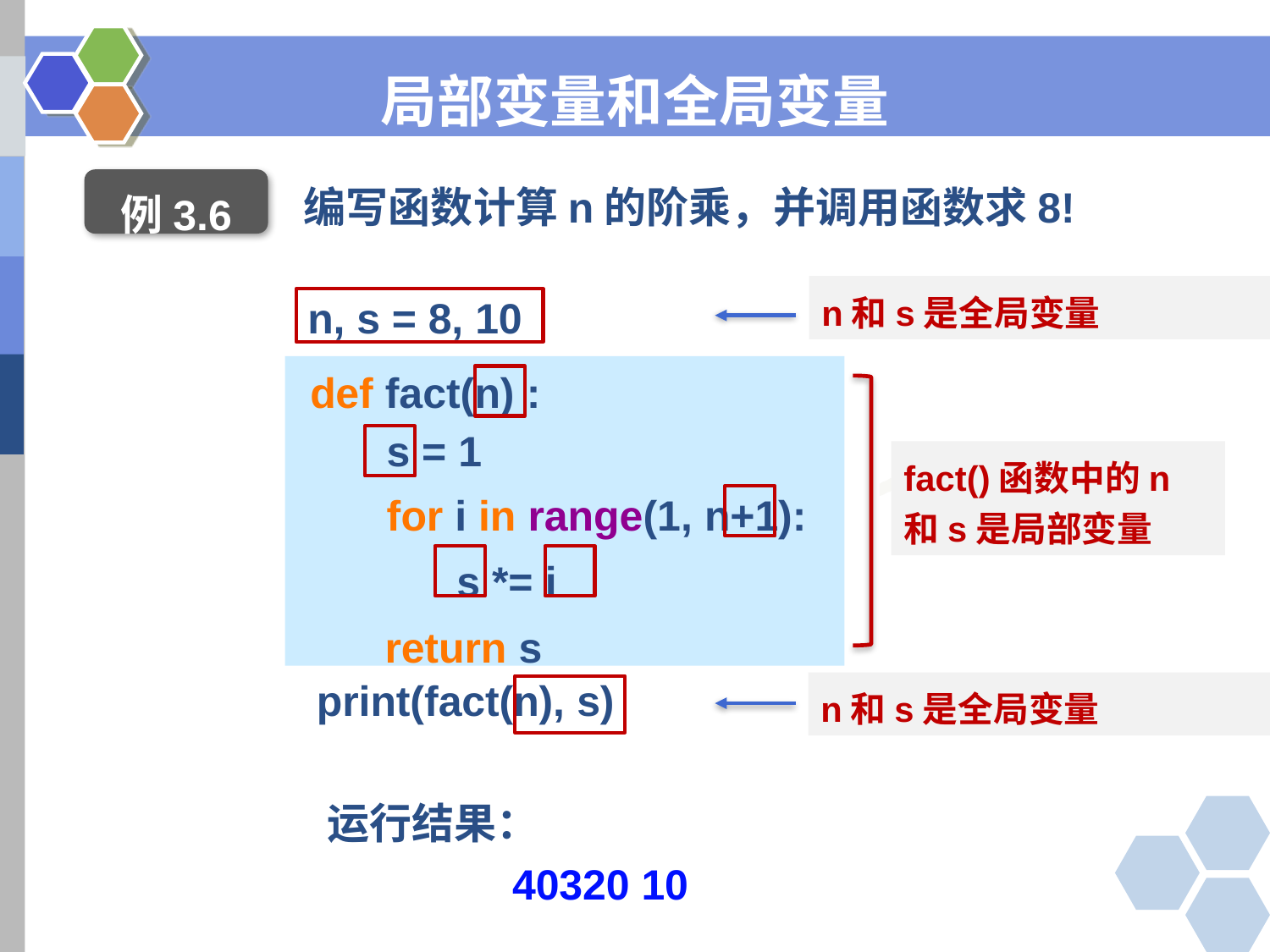

局部变量和全局变量

例3.6
编写函数计算n的阶乘，并调用函数求8!
n和s是全局变量
n, s = 8, 10

def fact(n) :
s = 1
for i in range(1, n+1):
	 s *= i
return s

fact()函数中的n和s是局部变量

n和s是全局变量
print(fact(n), s)

运行结果：
40320 10